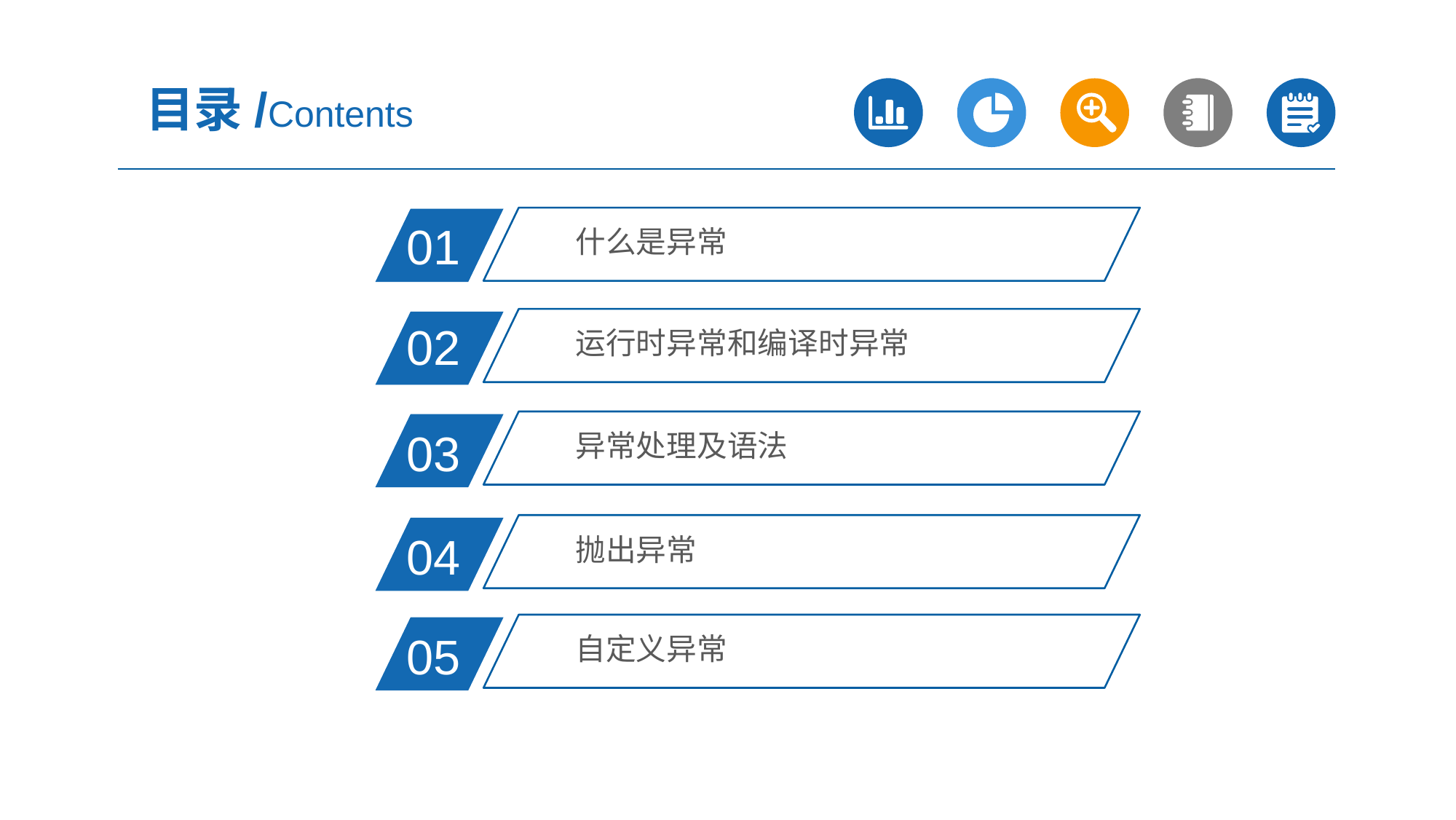

目录/Contents

什么是异常

01

运行时异常和编译时异常
02

异常处理及语法

03

抛出异常

04

自定义异常

05